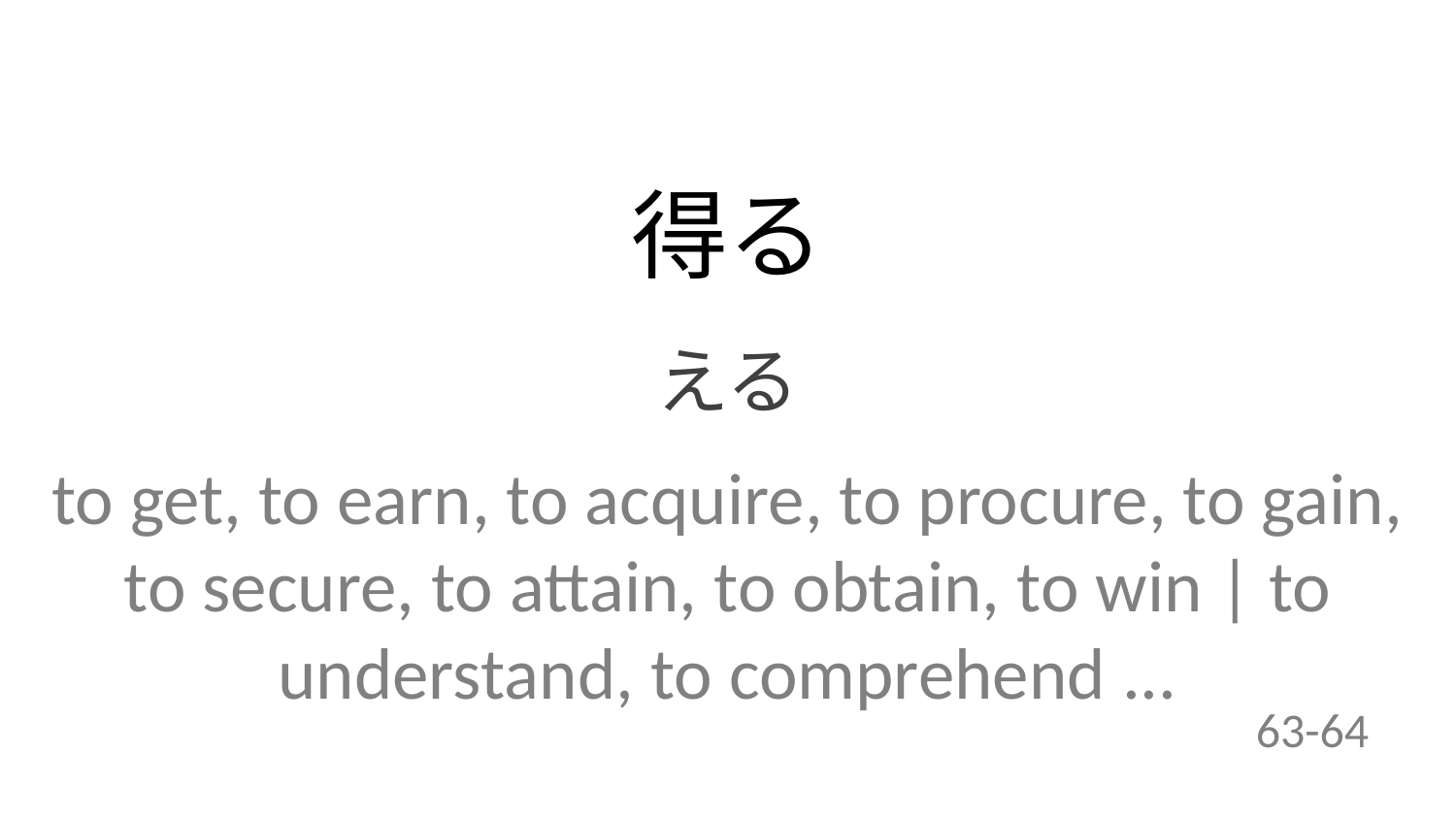

得る

える
to get, to earn, to acquire, to procure, to gain, to secure, to attain, to obtain, to win | to understand, to comprehend ...
63-64